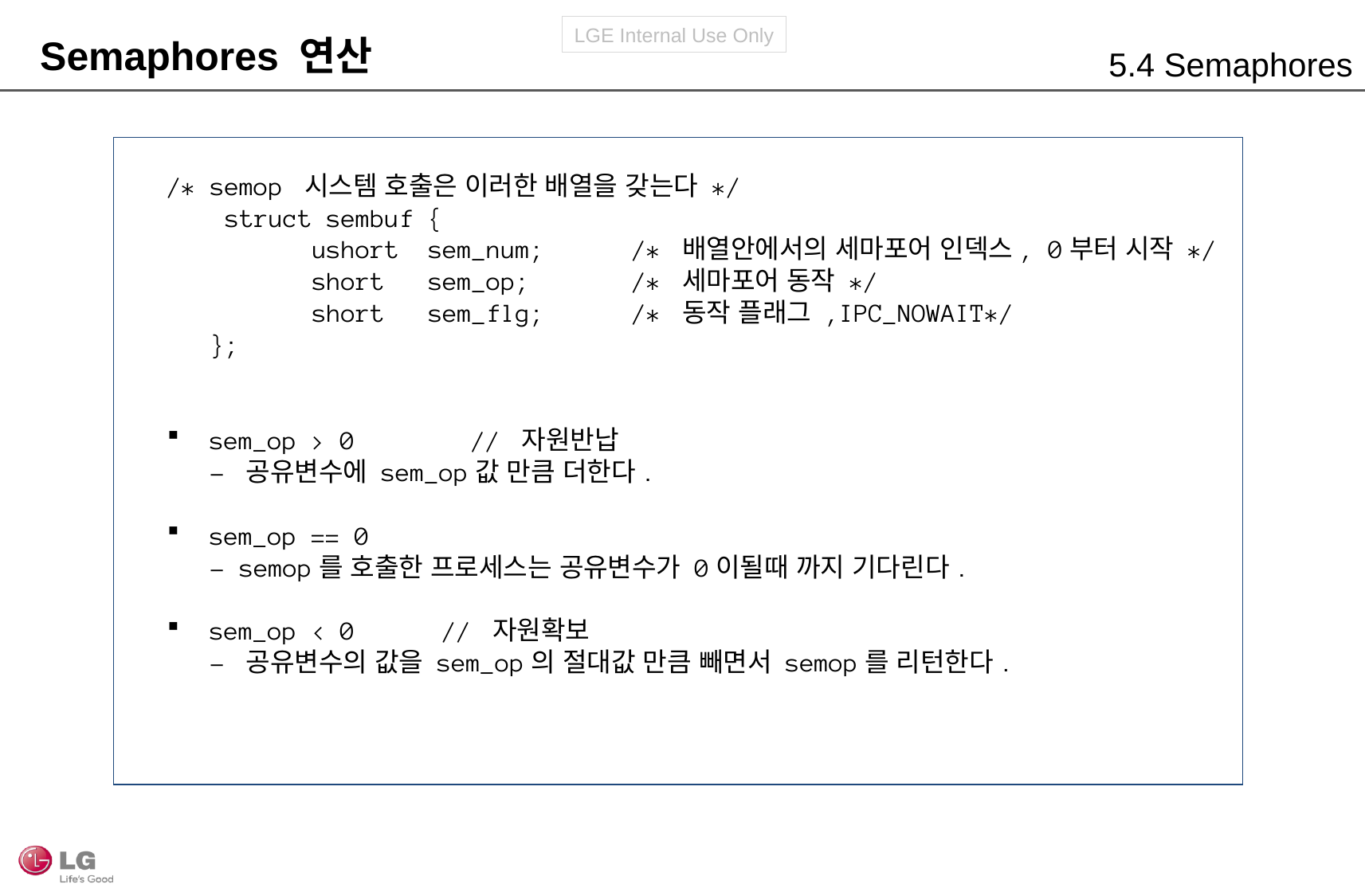

Semaphores 연산
5.4 Semaphores

/* semop 시스템 호출은 이러한 배열을 갖는다 */
    struct sembuf {
          ushort  sem_num;      /* 배열안에서의 세마포어 인덱스, 0부터 시작 */
          short   sem_op;       /* 세마포어 동작 */
          short   sem_flg;      /* 동작 플래그 ,IPC_NOWAIT*/
   };

 sem_op > 0        // 자원반납
   - 공유변수에 sem_op값 만큼 더한다.

 sem_op == 0
   - semop를 호출한 프로세스는 공유변수가 0이될때 까지 기다린다.

 sem_op < 0      // 자원확보
   - 공유변수의 값을 sem_op의 절대값 만큼 빼면서 semop를 리턴한다.